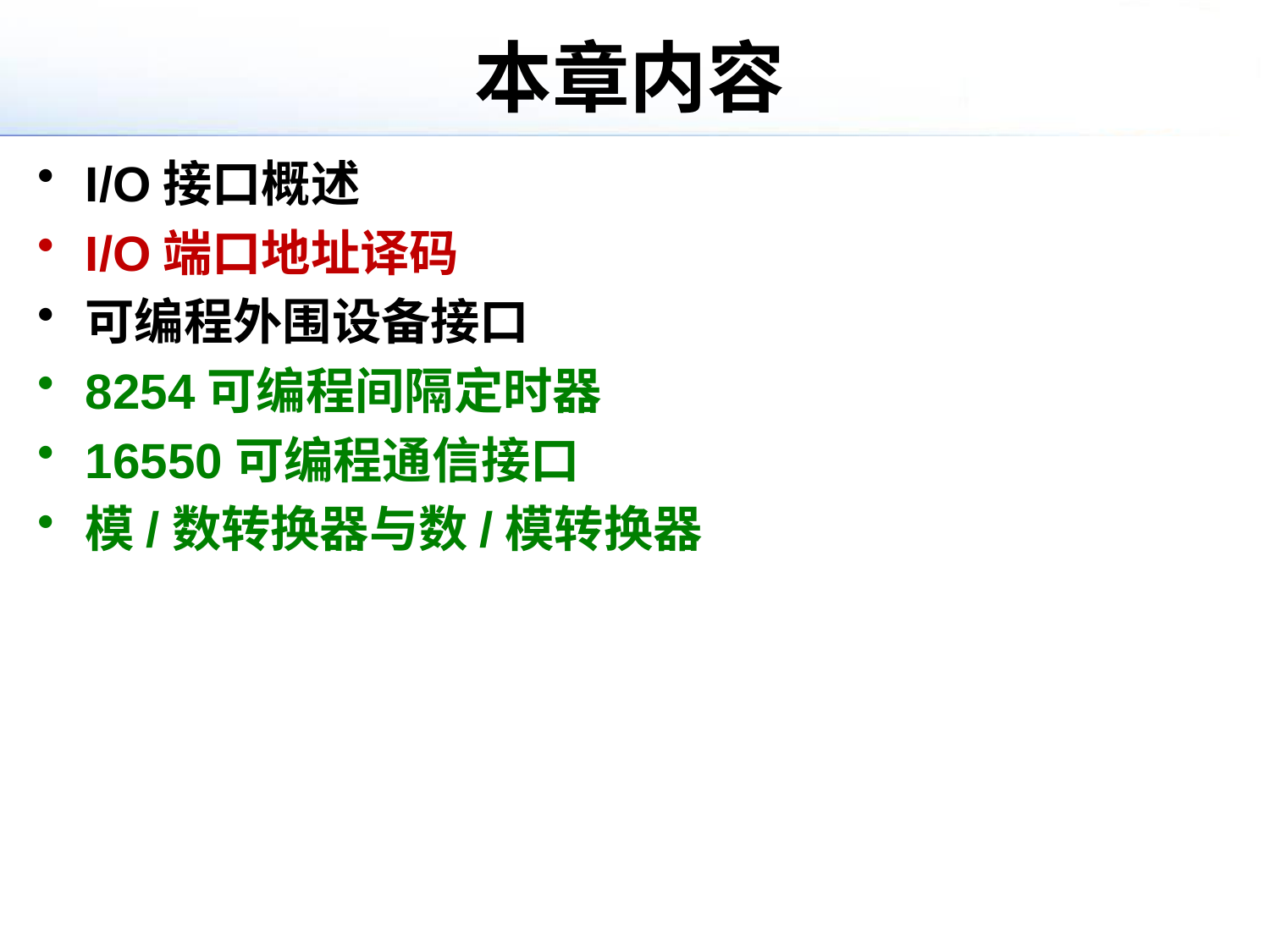

# 本章内容
I/O接口概述
I/O端口地址译码
可编程外围设备接口
8254可编程间隔定时器
16550可编程通信接口
模/数转换器与数/模转换器